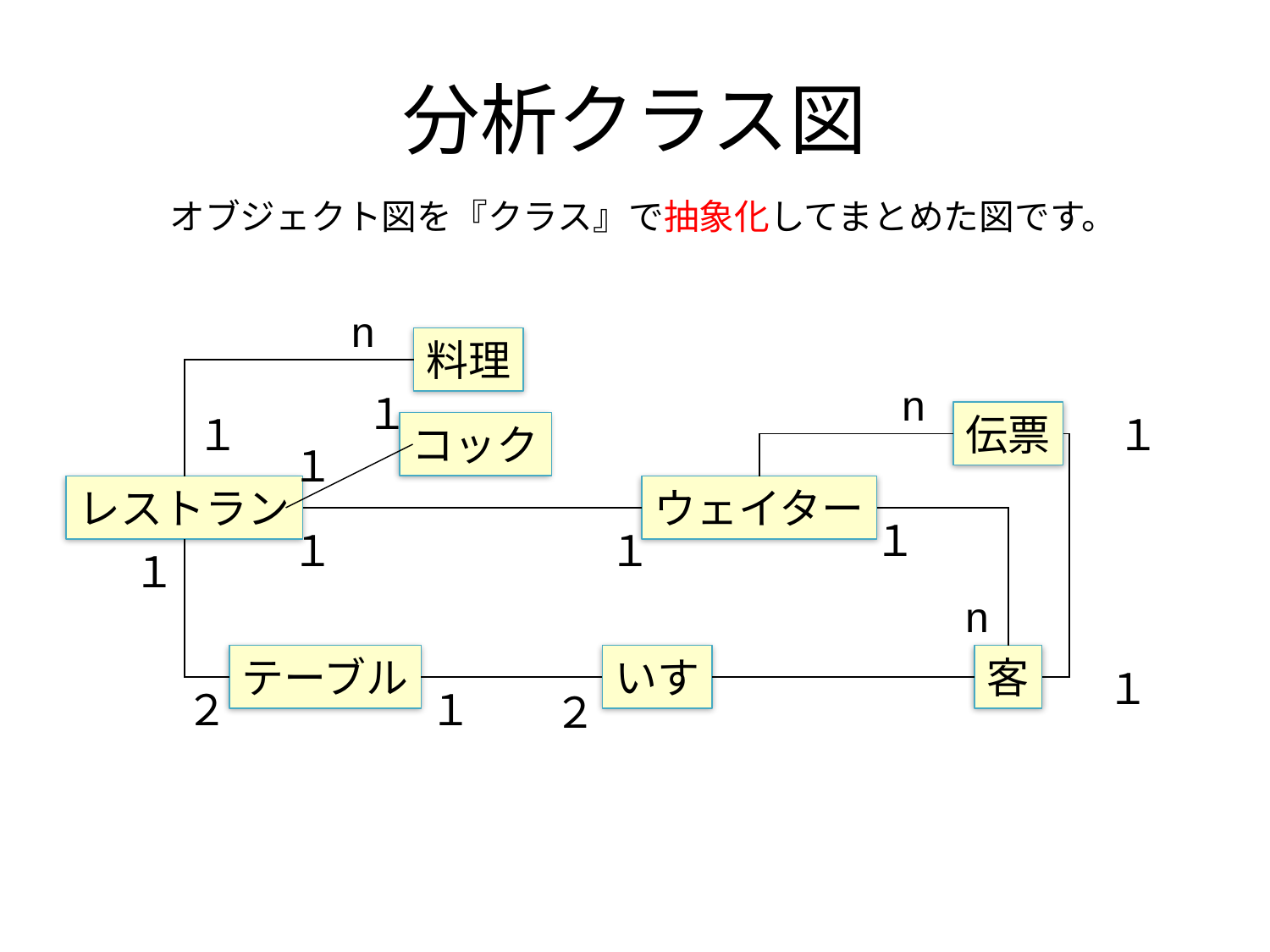

# 分析クラス図
オブジェクト図を『クラス』で抽象化してまとめた図です。
n
料理
n
１
１
伝票
１
コック
１

レストラン
ウェイター
１
１
１
１
n
テーブル
いす
客
１
２
１
２